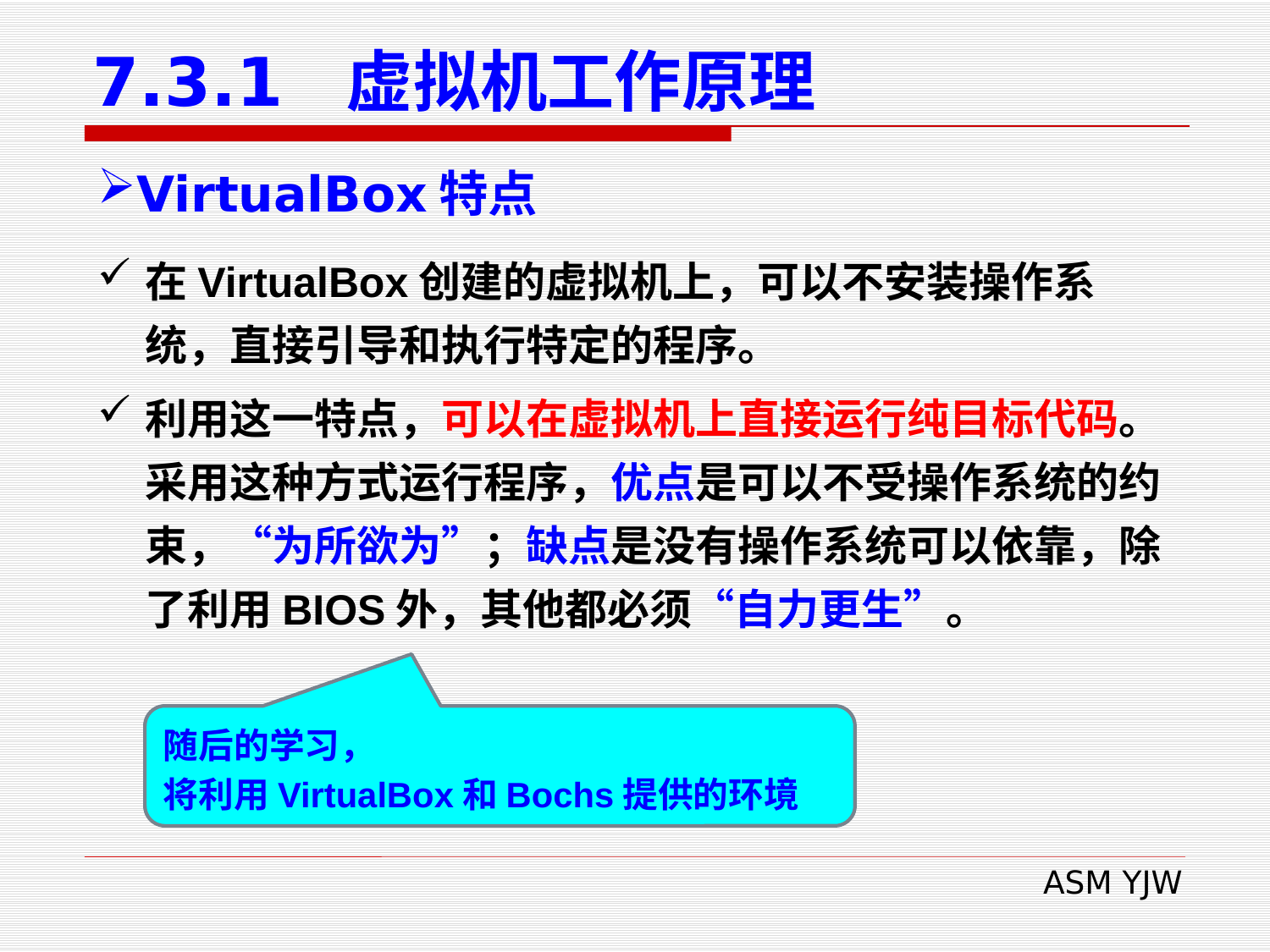

# 7.3.1  虚拟机工作原理
VirtualBox特点
在VirtualBox创建的虚拟机上，可以不安装操作系统，直接引导和执行特定的程序。
利用这一特点，可以在虚拟机上直接运行纯目标代码。采用这种方式运行程序，优点是可以不受操作系统的约束，“为所欲为”；缺点是没有操作系统可以依靠，除了利用BIOS外，其他都必须“自力更生”。

随后的学习，
将利用VirtualBox和Bochs提供的环境